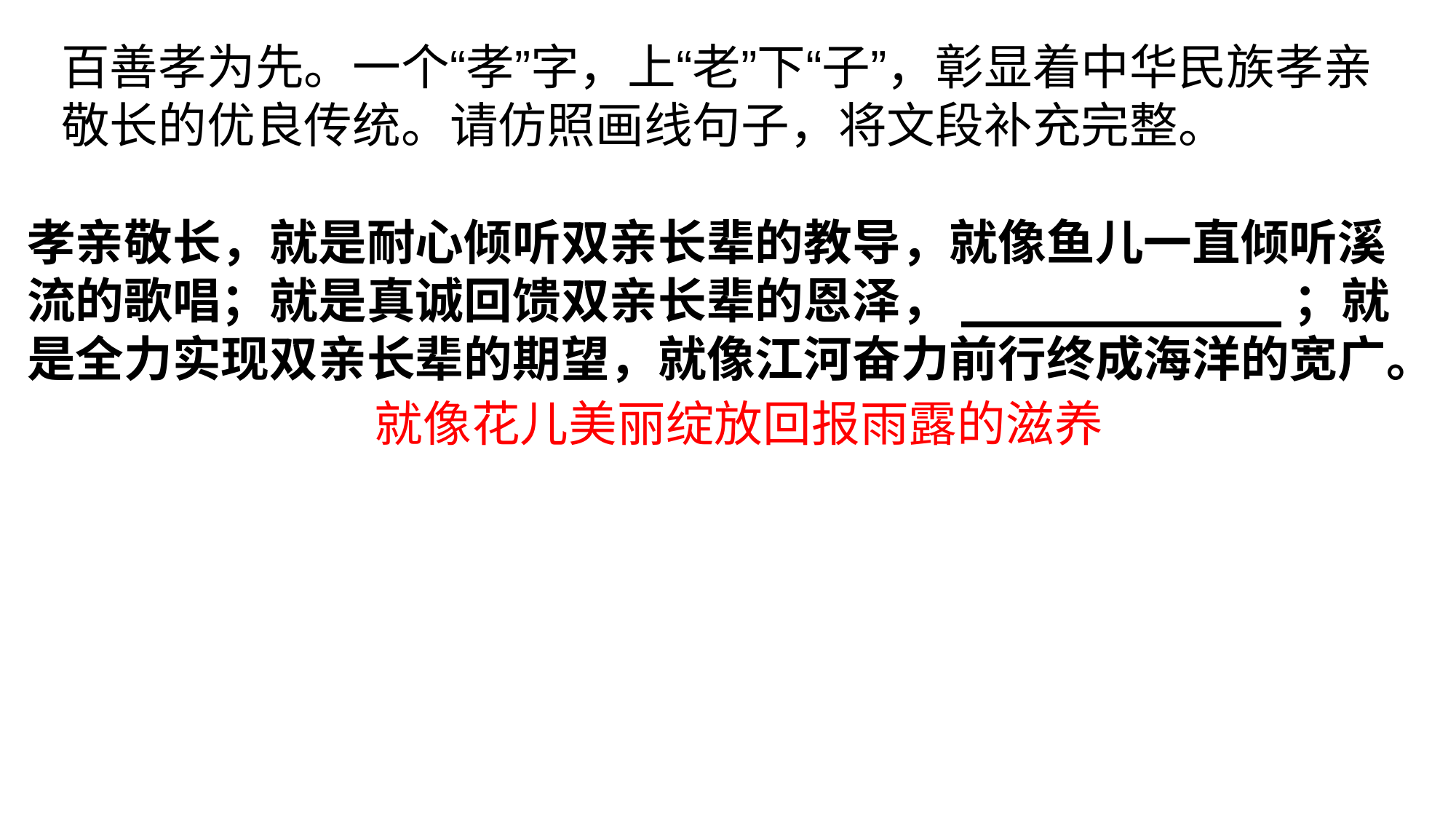

百善孝为先。一个“孝”字，上“老”下“子”，彰显着中华民族孝亲敬长的优良传统。请仿照画线句子，将文段补充完整。
孝亲敬长，就是耐心倾听双亲长辈的教导，就像鱼儿一直倾听溪流的歌唱；就是真诚回馈双亲长辈的恩泽，___________；就是全力实现双亲长辈的期望，就像江河奋力前行终成海洋的宽广。
就像花儿美丽绽放回报雨露的滋养